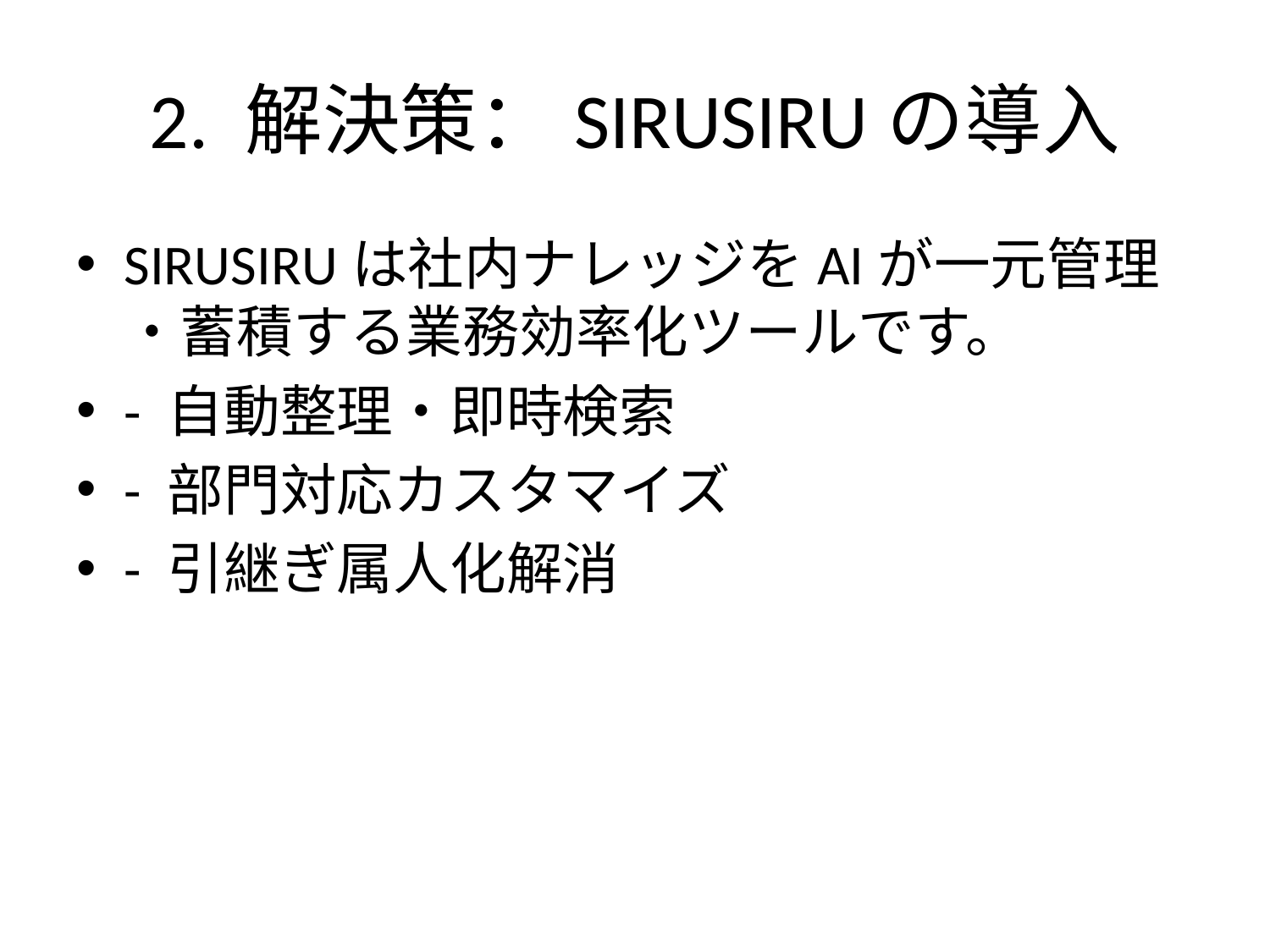

# 2. 解決策：SIRUSIRUの導入
SIRUSIRUは社内ナレッジをAIが一元管理・蓄積する業務効率化ツールです。
- 自動整理・即時検索
- 部門対応カスタマイズ
- 引継ぎ属人化解消